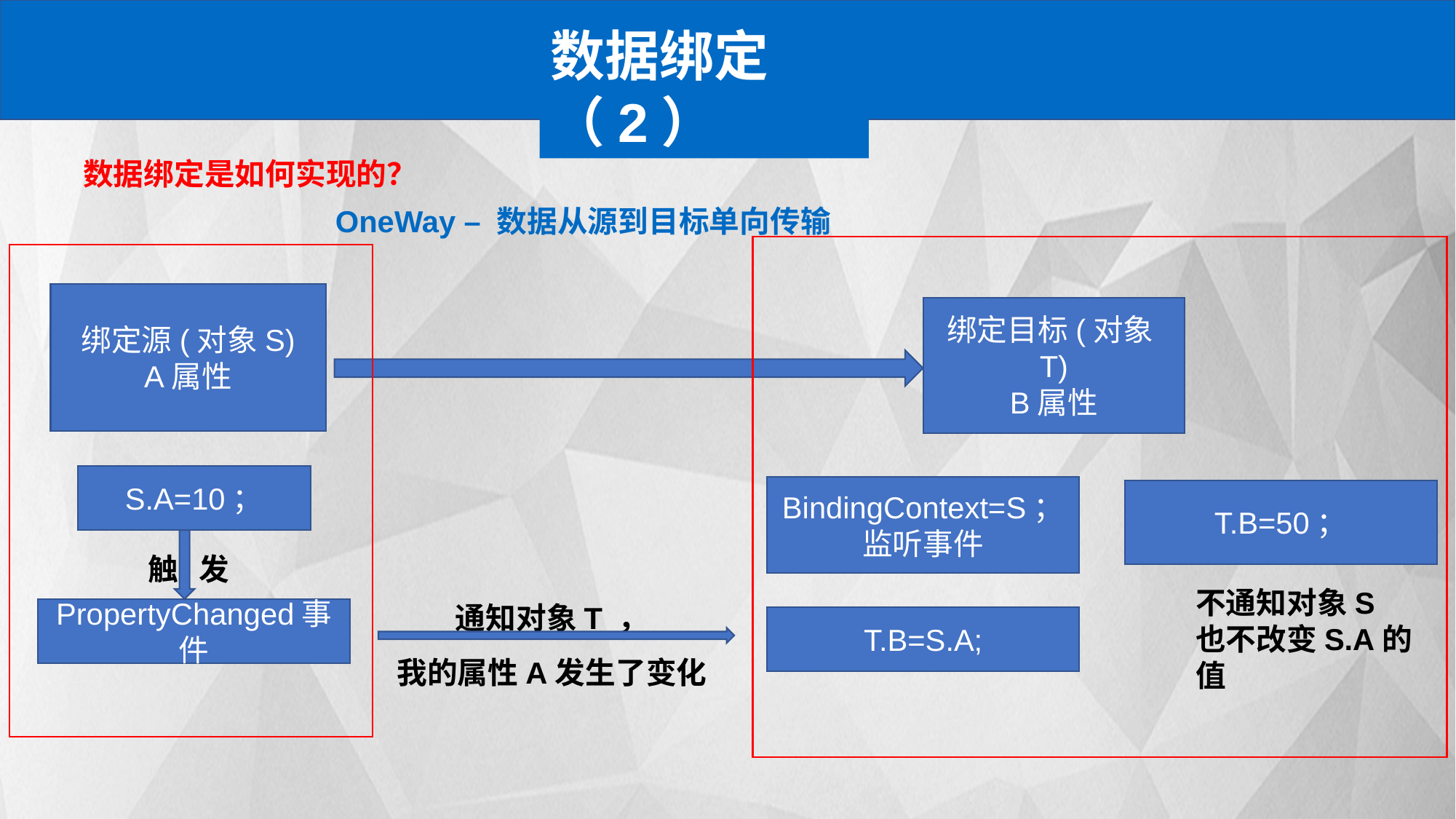

数据绑定（2）
数据绑定是如何实现的？
OneWay – 数据从源到目标单向传输

绑定源(对象S)
A属性
绑定目标(对象T)
B属性

S.A=10；
BindingContext=S；
监听事件
T.B=50；

触   发
通知对象T ，
我的属性A发生了变化
不通知对象S
也不改变S.A的值
PropertyChanged事件
T.B=S.A;